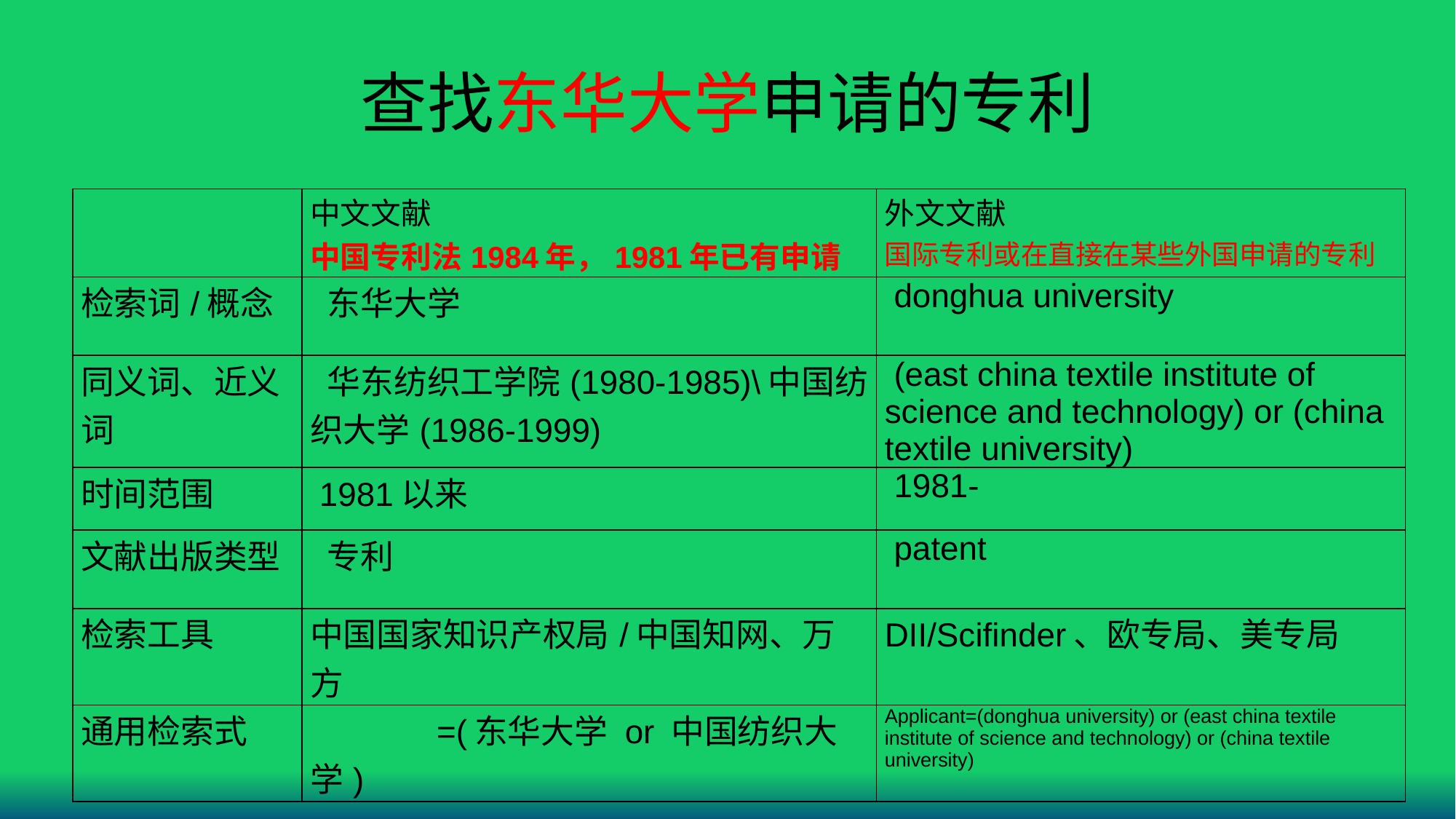

# 查找东华大学申请的专利

|  | 中文文献 中国专利法1984年，1981年已有申请 | 外文文献 国际专利或在直接在某些外国申请的专利 |
| --- | --- | --- |
| 检索词/概念 | 东华大学 | donghua university |
| 同义词、近义词 | 华东纺织工学院(1980-1985)\中国纺织大学(1986-1999) | (east china textile institute of science and technology) or (china textile university) |
| 时间范围 | 1981以来 | 1981- |
| 文献出版类型 | 专利 | patent |
| 检索工具 | 中国国家知识产权局/中国知网、万方 | DII/Scifinder、欧专局、美专局 |
| 通用检索式 | 申请人=(东华大学 or 中国纺织大学) | Applicant=(donghua university) or (east china textile institute of science and technology) or (china textile university) |